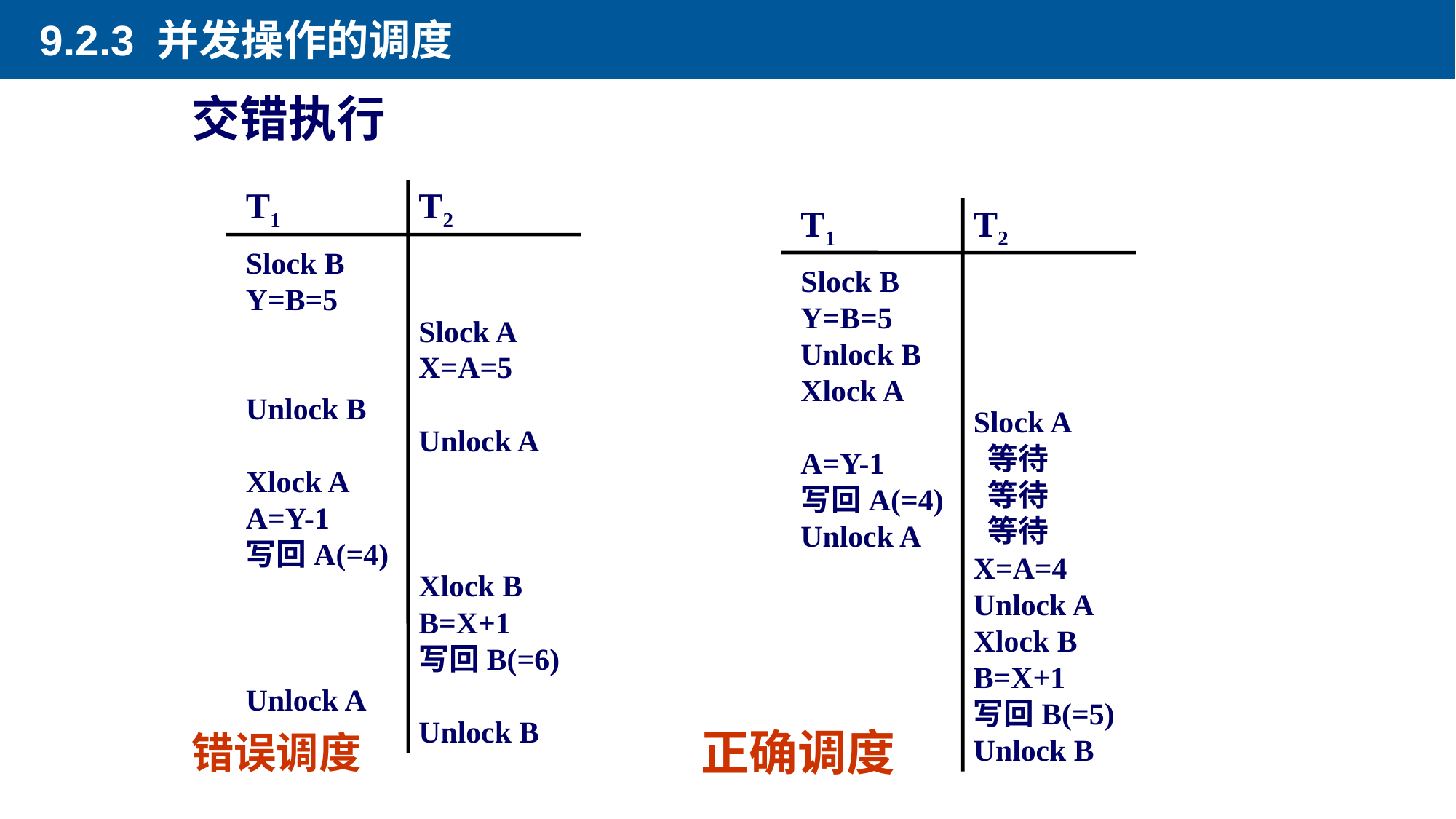

9.2.3 并发操作的调度
交错执行
T1

T2

Slock A
X=A=5

Unlock A

Xlock B
B=X+1
写回B(=6)

Unlock B
Slock B
Y=B=5

Unlock B

Xlock A
A=Y-1
写回A(=4)

Unlock A

T1

T2

Slock A
 等待
 等待
 等待
X=A=4
Unlock A
Xlock B
B=X+1
写回B(=5)
Unlock B
Slock B
Y=B=5
Unlock B
Xlock A

A=Y-1
写回A(=4)
Unlock A

正确调度
错误调度